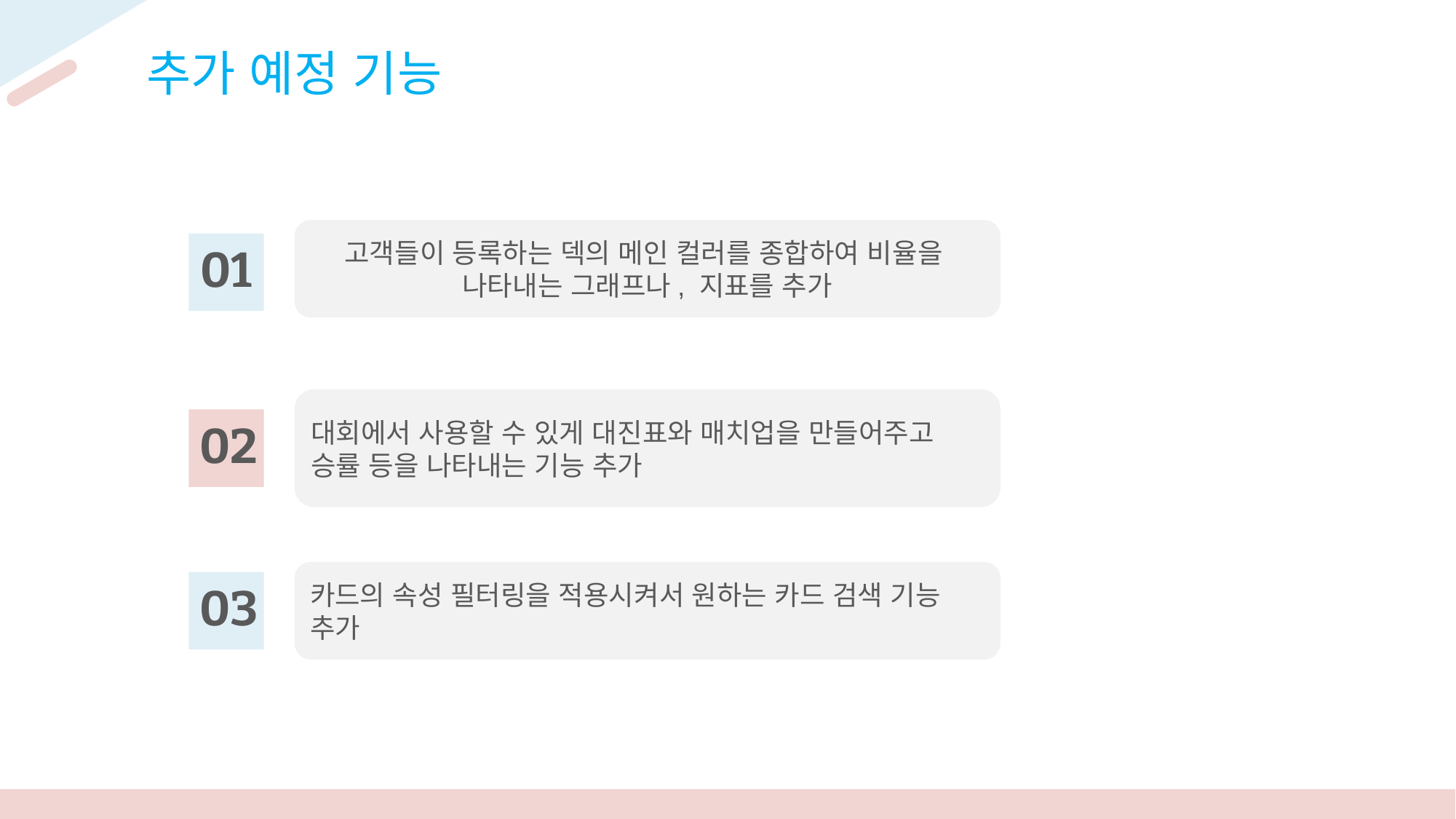

추가 예정 기능
고객들이 등록하는 덱의 메인 컬러를 종합하여 비율을
나타내는 그래프나, 지표를 추가
01
대회에서 사용할 수 있게 대진표와 매치업을 만들어주고 승률 등을 나타내는 기능 추가
02
카드의 속성 필터링을 적용시켜서 원하는 카드 검색 기능 추가
03